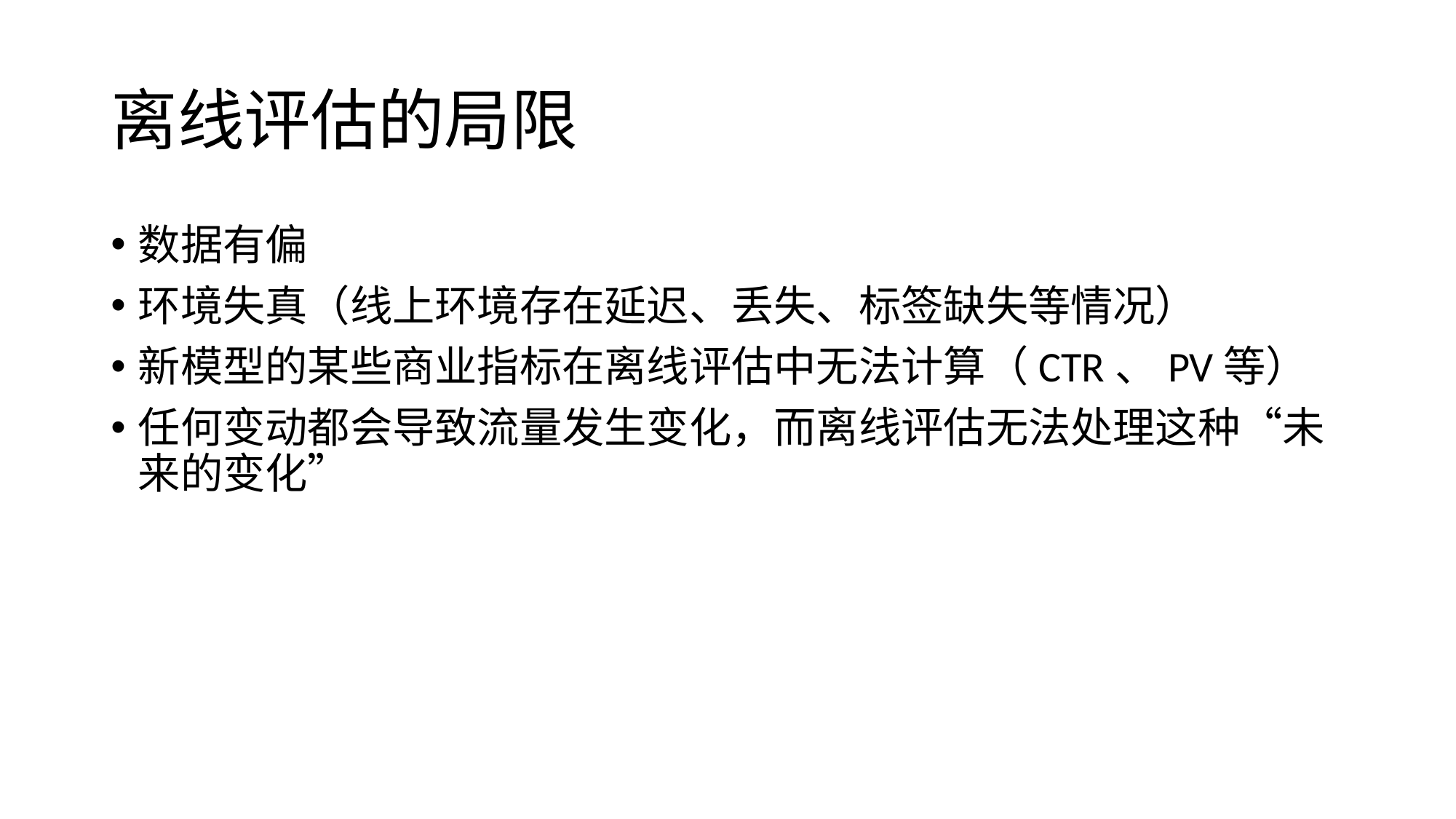

# 离线评估的局限
数据有偏
环境失真（线上环境存在延迟、丢失、标签缺失等情况）
新模型的某些商业指标在离线评估中无法计算（CTR、PV等）
任何变动都会导致流量发生变化，而离线评估无法处理这种“未来的变化”